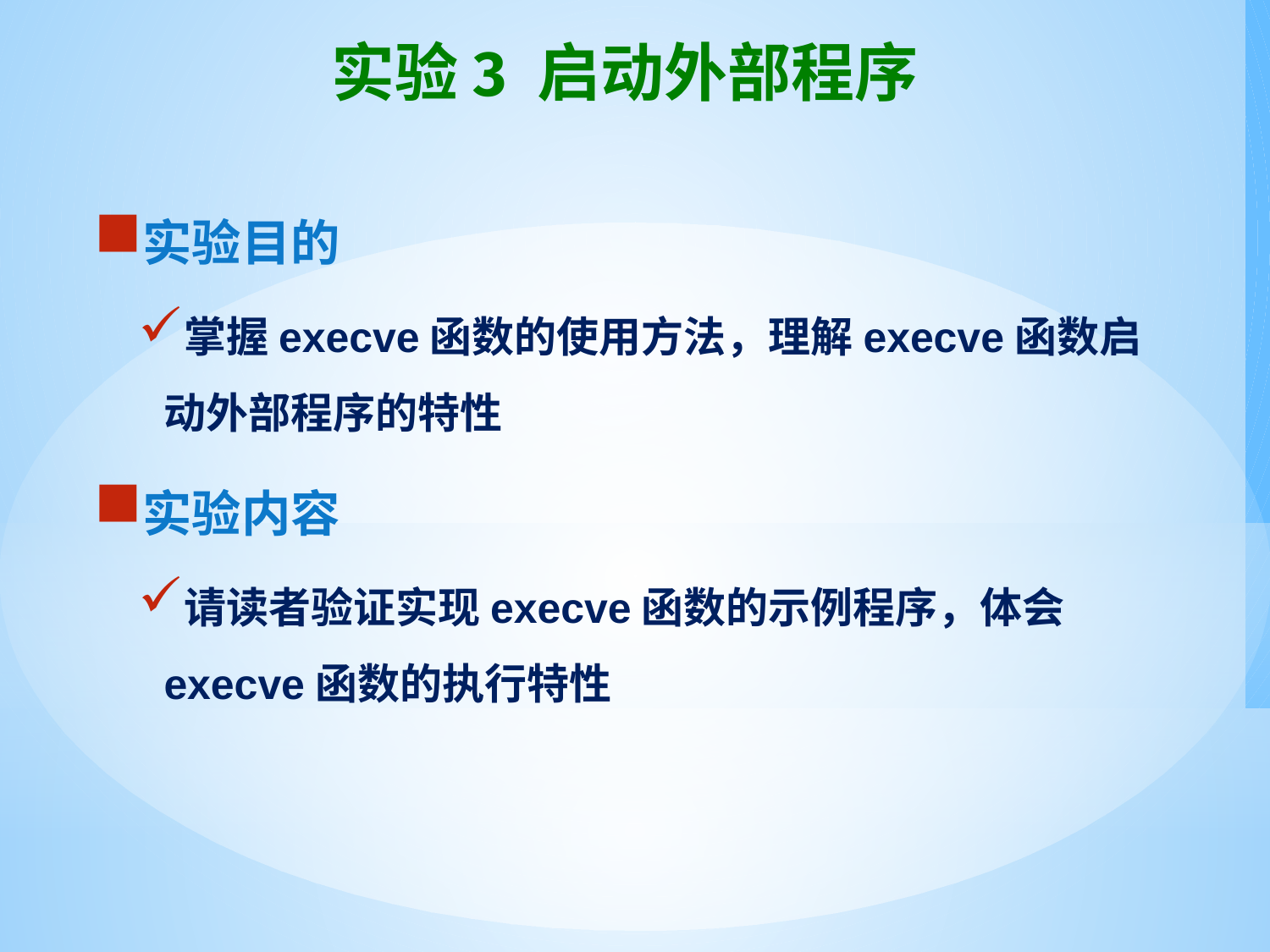

# 实验3 启动外部程序
实验目的
掌握execve函数的使用方法，理解execve函数启动外部程序的特性
实验内容
请读者验证实现execve函数的示例程序，体会execve函数的执行特性